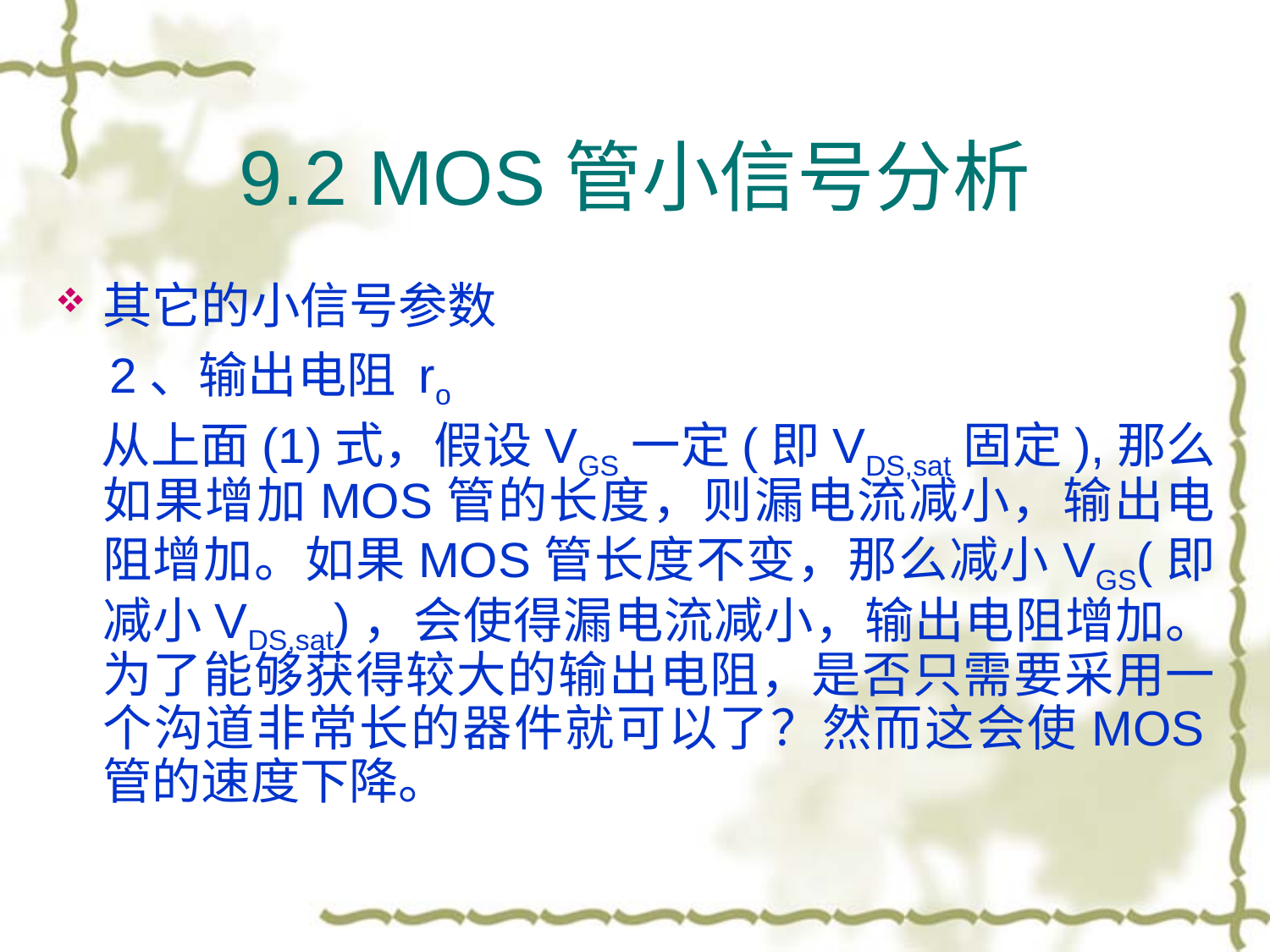

# 9.2 MOS管小信号分析
其它的小信号参数
    2、输出电阻 ro
   从上面(1)式，假设VGS一定(即VDS,sat固定),那么如果增加MOS管的长度，则漏电流减小，输出电阻增加。如果MOS管长度不变，那么减小VGS(即减小VDS,sat)，会使得漏电流减小，输出电阻增加。为了能够获得较大的输出电阻，是否只需要采用一个沟道非常长的器件就可以了？然而这会使MOS管的速度下降。

25